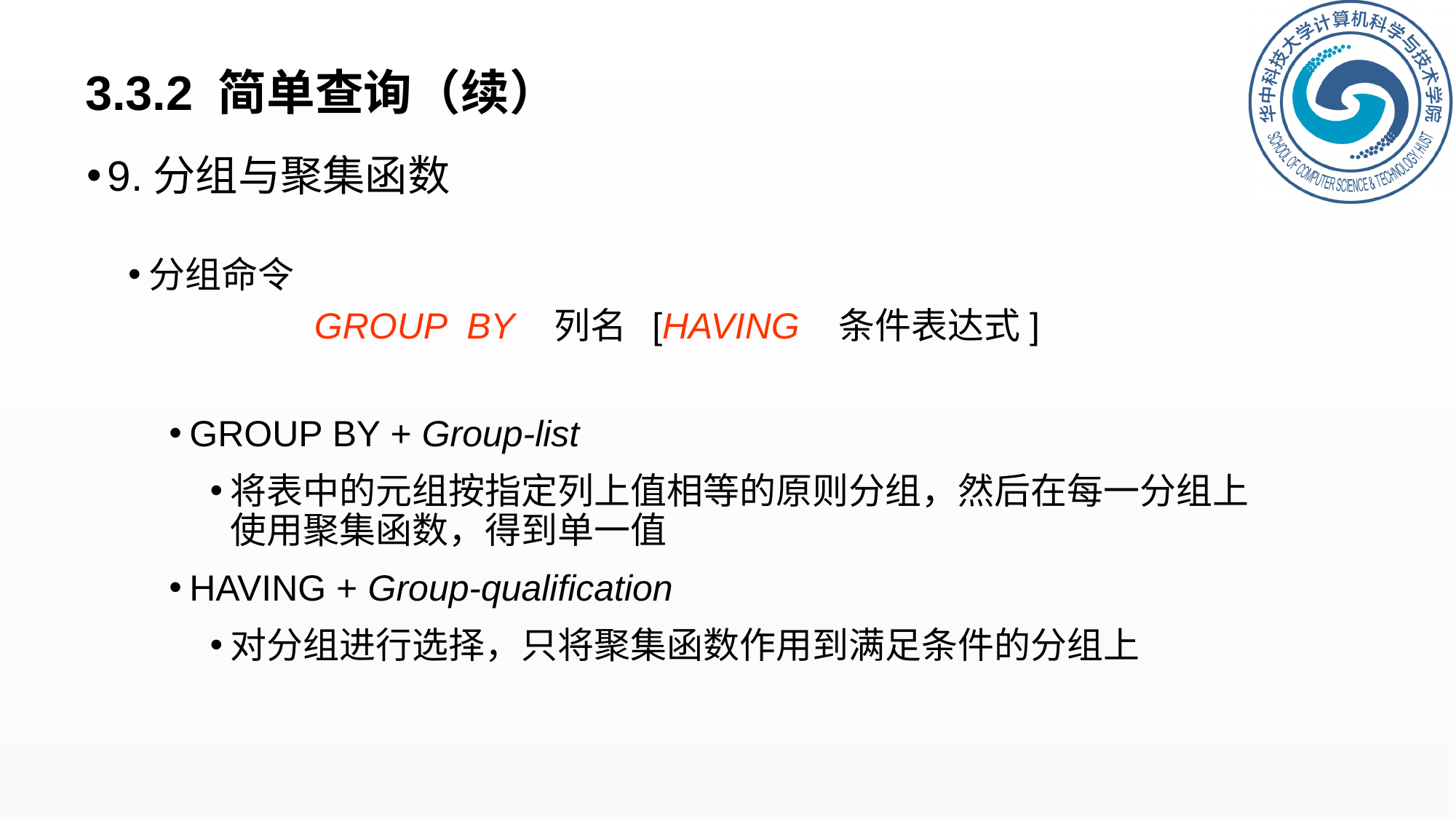

# 3.3.2 简单查询（续）
9.分组与聚集函数

分组命令
GROUP  BY   列名  [HAVING   条件表达式]

GROUP BY + Group-list
将表中的元组按指定列上值相等的原则分组，然后在每一分组上使用聚集函数，得到单一值
HAVING + Group-qualification
对分组进行选择，只将聚集函数作用到满足条件的分组上